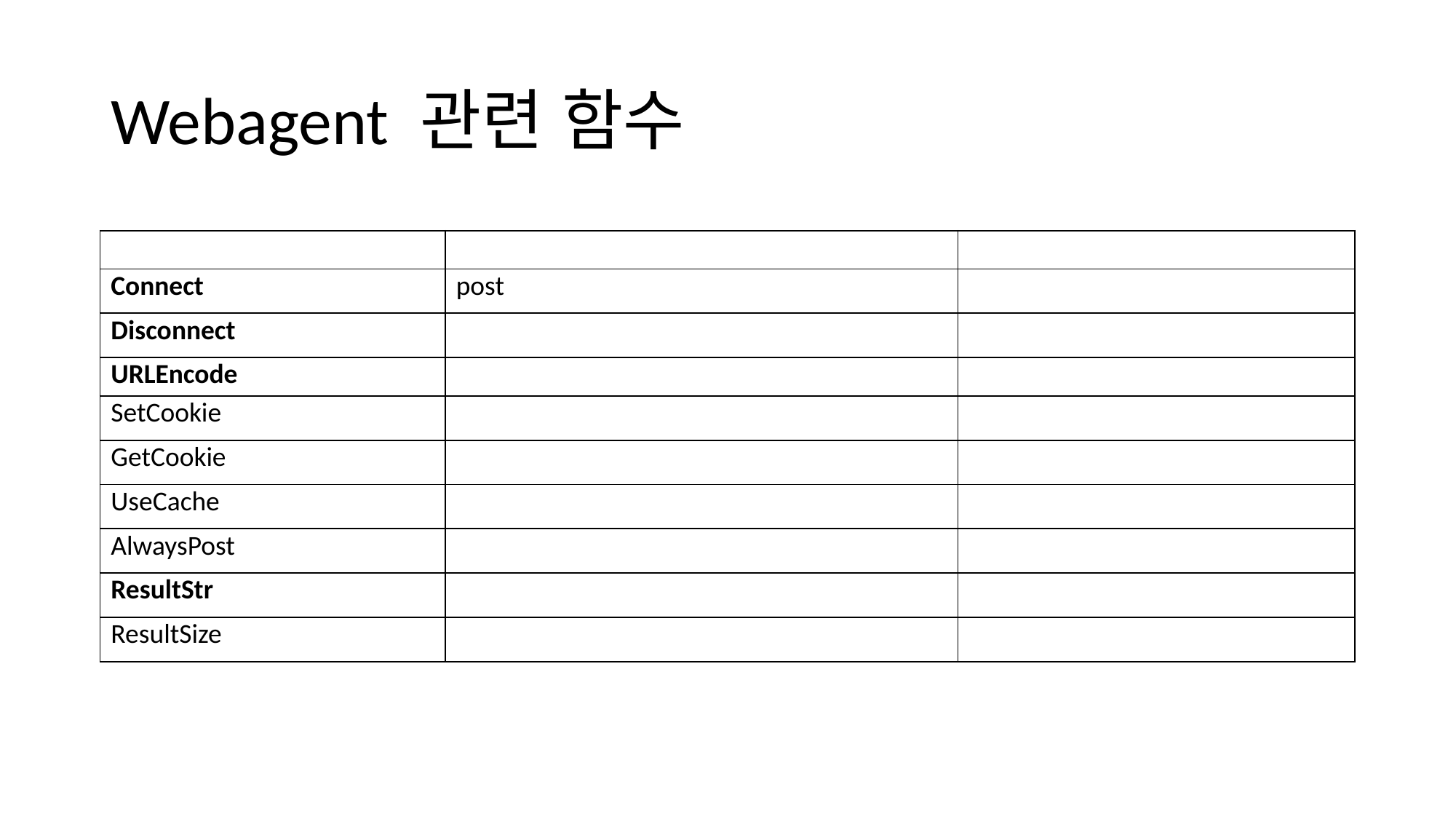

# Webagent 관련 함수
|  |  |  |
| --- | --- | --- |
| Connect | post |  |
| Disconnect |  |  |
| URLEncode |  |  |
| SetCookie |  |  |
| GetCookie |  |  |
| UseCache |  |  |
| AlwaysPost |  |  |
| ResultStr |  |  |
| ResultSize |  |  |